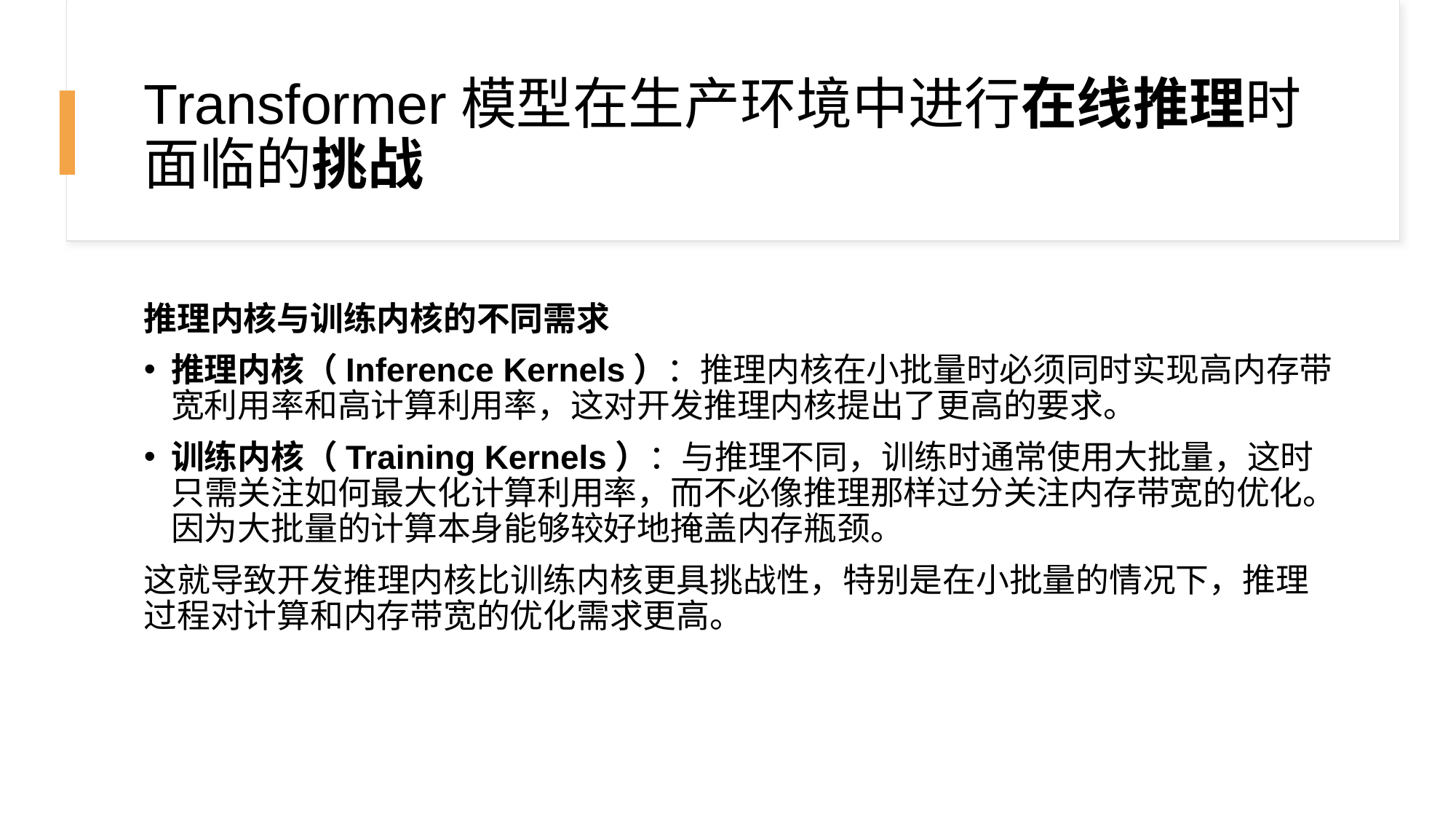

# Transformer模型在生产环境中进行在线推理时面临的挑战

推理内核与训练内核的不同需求
推理内核（Inference Kernels）：推理内核在小批量时必须同时实现高内存带宽利用率和高计算利用率，这对开发推理内核提出了更高的要求。
训练内核（Training Kernels）：与推理不同，训练时通常使用大批量，这时只需关注如何最大化计算利用率，而不必像推理那样过分关注内存带宽的优化。因为大批量的计算本身能够较好地掩盖内存瓶颈。
这就导致开发推理内核比训练内核更具挑战性，特别是在小批量的情况下，推理过程对计算和内存带宽的优化需求更高。